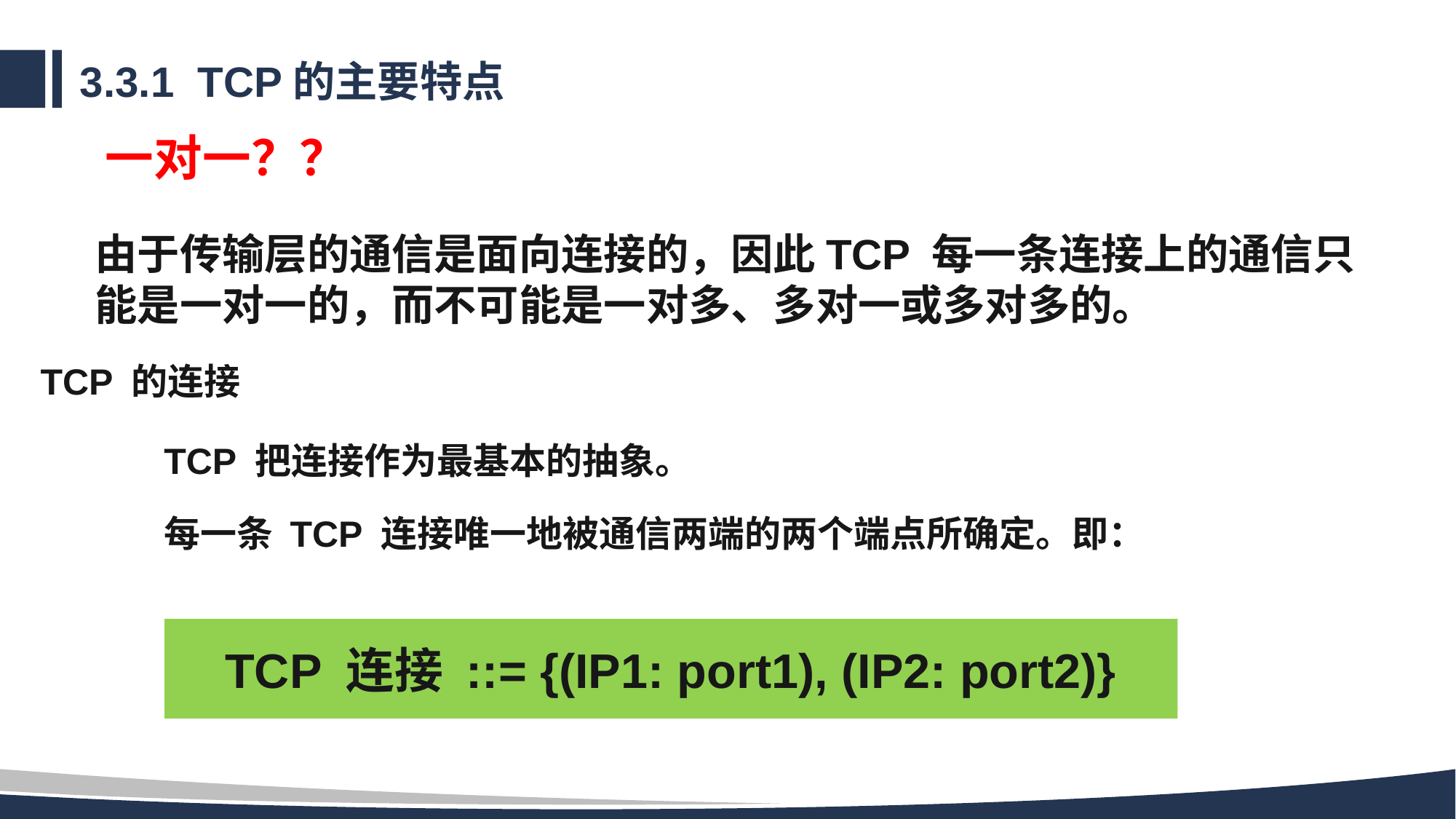

# 3.3.1  TCP的主要特点
一对一？？
由于传输层的通信是面向连接的，因此TCP 每一条连接上的通信只能是一对一的，而不可能是一对多、多对一或多对多的。
TCP 的连接
TCP 把连接作为最基本的抽象。
每一条 TCP 连接唯一地被通信两端的两个端点所确定。即：
TCP 连接 ::= {(IP1: port1), (IP2: port2)}